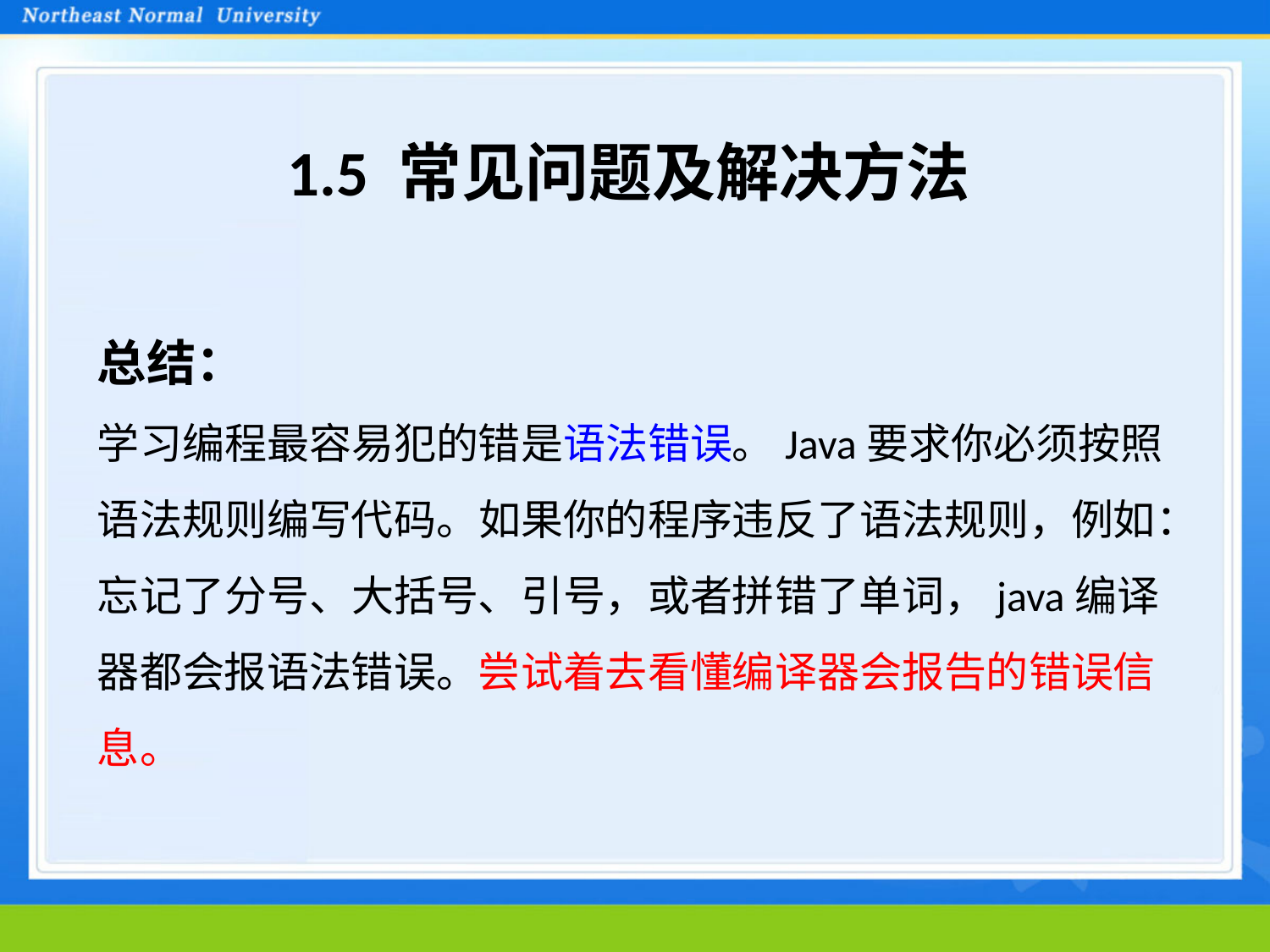

1.5 常见问题及解决方法
总结：
学习编程最容易犯的错是语法错误。Java要求你必须按照语法规则编写代码。如果你的程序违反了语法规则，例如：忘记了分号、大括号、引号，或者拼错了单词，java编译器都会报语法错误。尝试着去看懂编译器会报告的错误信息。